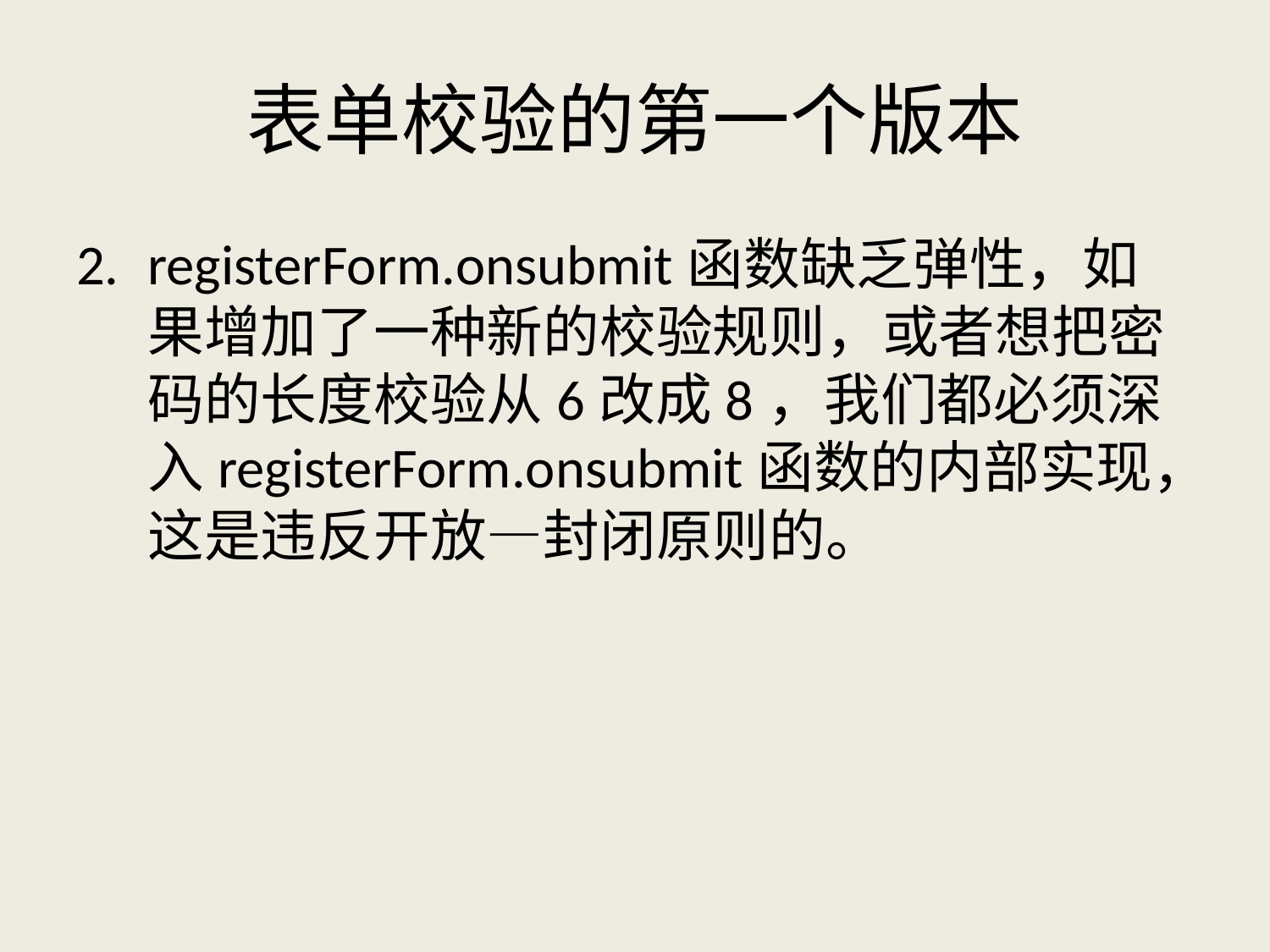

# 表单校验的第一个版本
registerForm.onsubmit函数缺乏弹性，如果增加了一种新的校验规则，或者想把密码的长度校验从6改成8，我们都必须深入registerForm.onsubmit函数的内部实现，这是违反开放—封闭原则的。